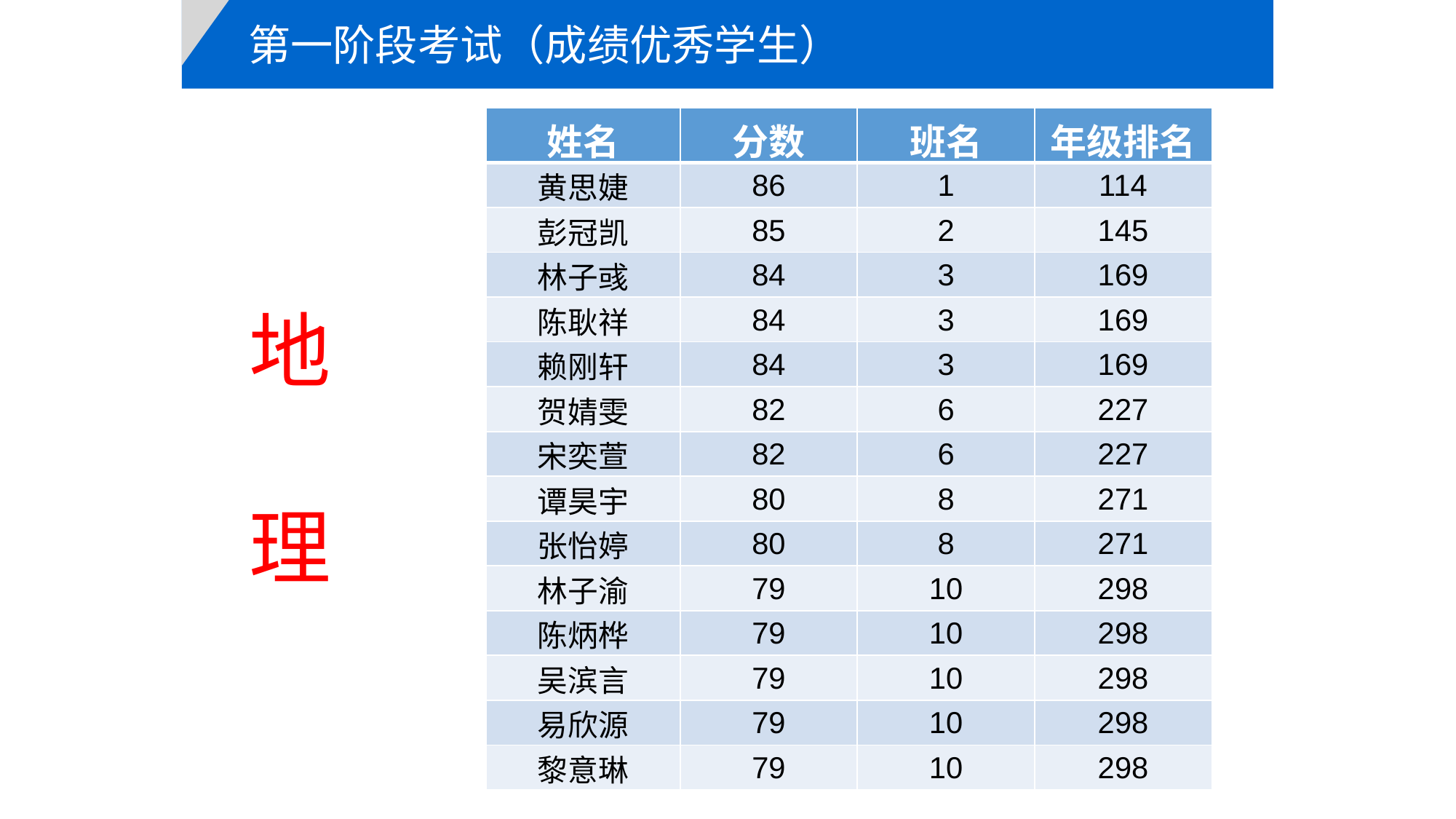

第一阶段考试（成绩优秀学生）
| 姓名 | 分数 | 班名 | 年级排名 |
| --- | --- | --- | --- |
| 黄思婕 | 86 | 1 | 114 |
| 彭冠凯 | 85 | 2 | 145 |
| 林子彧 | 84 | 3 | 169 |
| 陈耿祥 | 84 | 3 | 169 |
| 赖刚轩 | 84 | 3 | 169 |
| 贺婧雯 | 82 | 6 | 227 |
| 宋奕萱 | 82 | 6 | 227 |
| 谭昊宇 | 80 | 8 | 271 |
| 张怡婷 | 80 | 8 | 271 |
| 林子渝 | 79 | 10 | 298 |
| 陈炳桦 | 79 | 10 | 298 |
| 吴滨言 | 79 | 10 | 298 |
| 易欣源 | 79 | 10 | 298 |
| 黎意琳 | 79 | 10 | 298 |
地

理